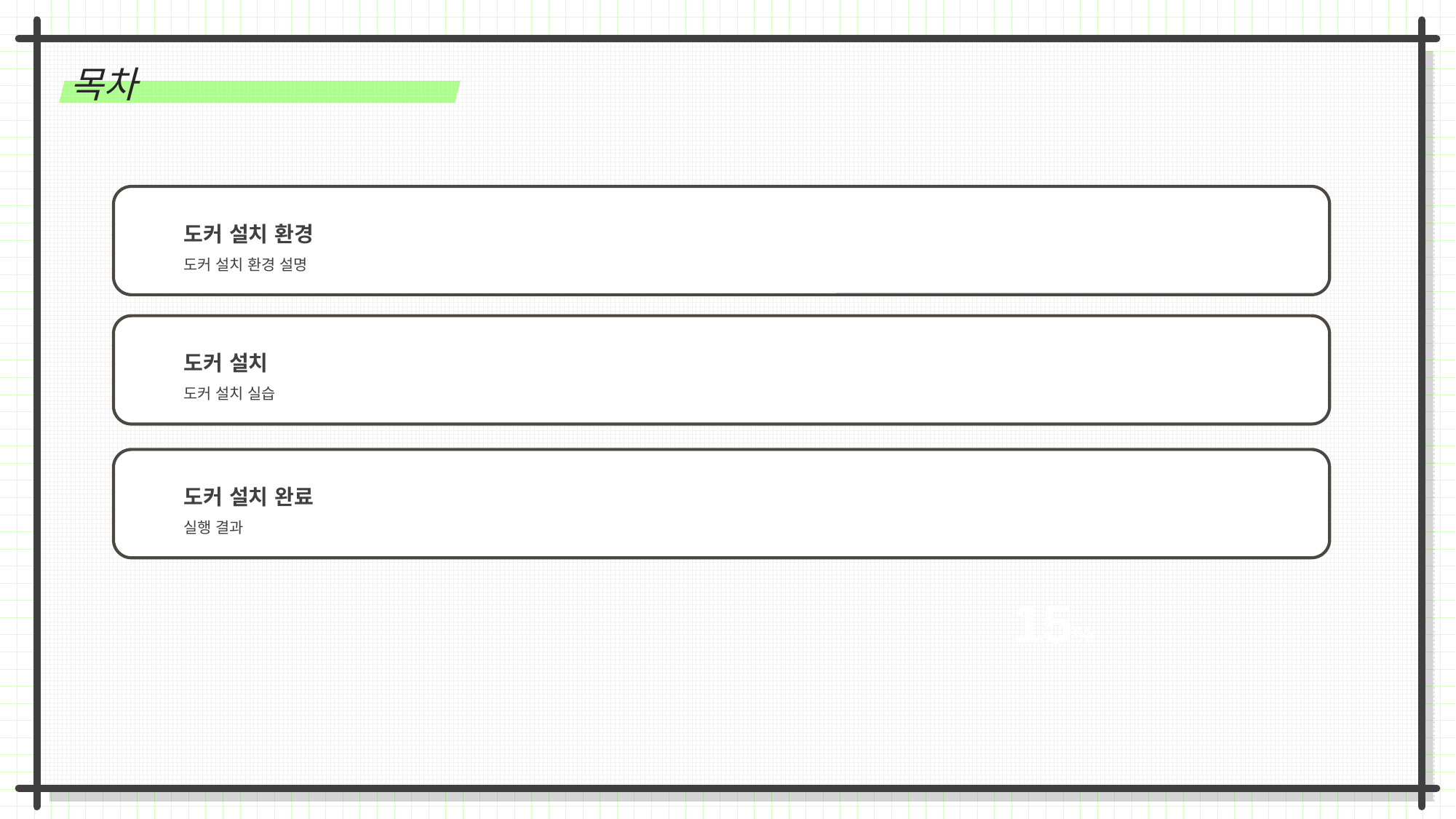

목차

도커 설치 환경
도커 설치 환경 설명
15%
도커 설치
도커 설치 실습
도커 설치 완료
실행 결과
15%